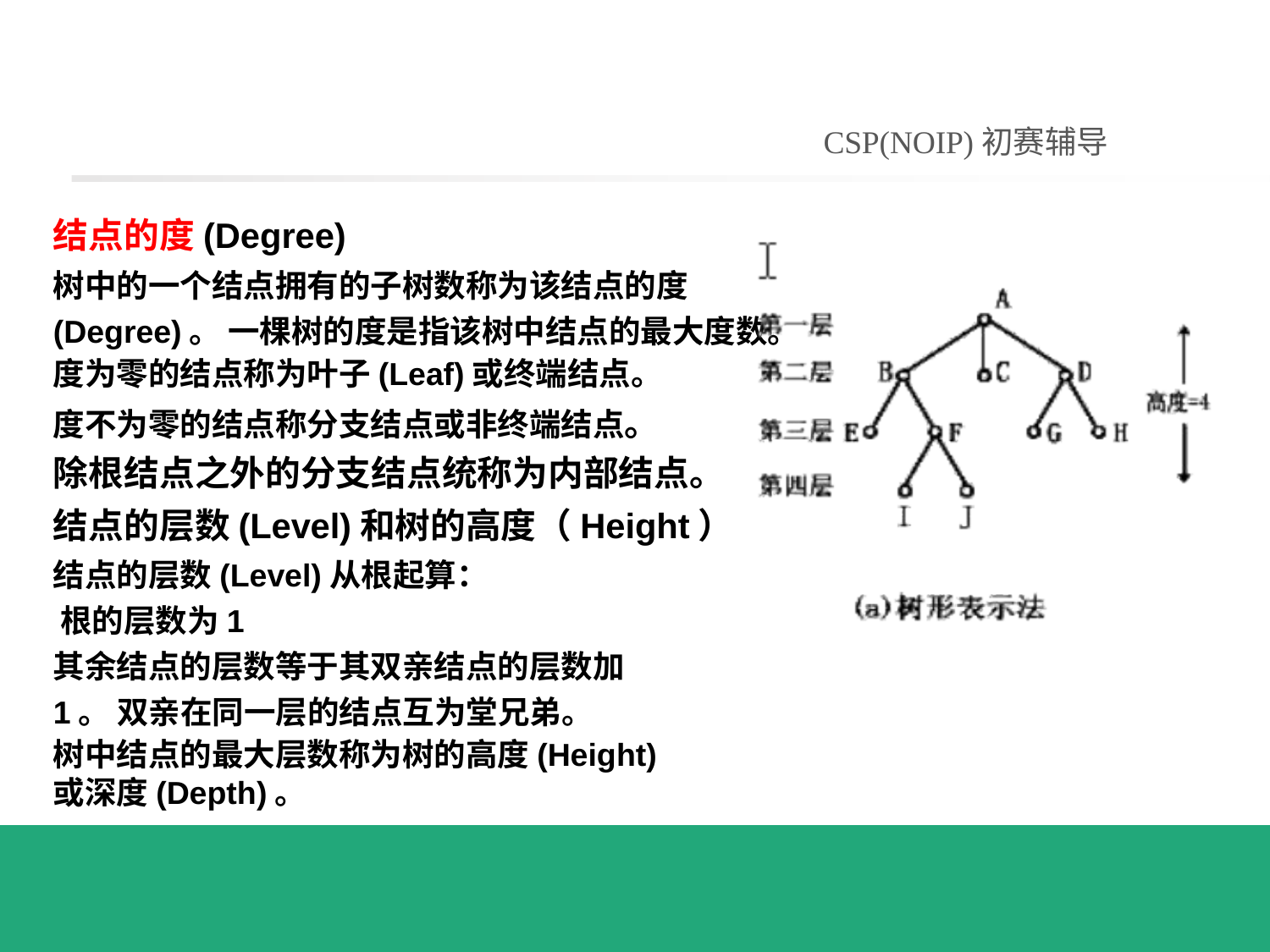

# CSP(NOIP)初赛辅导

结点的度(Degree)
树中的一个结点拥有的子树数称为该结点的度(Degree)。 一棵树的度是指该树中结点的最大度数。
度为零的结点称为叶子(Leaf)或终端结点。
度不为零的结点称分支结点或非终端结点。
除根结点之外的分支结点统称为内部结点。
结点的层数(Level)和树的高度（Height）
结点的层数(Level)从根起算： 根的层数为1
其余结点的层数等于其双亲结点的层数加1。 双亲在同一层的结点互为堂兄弟。
树中结点的最大层数称为树的高度(Height)或深度(Depth)。